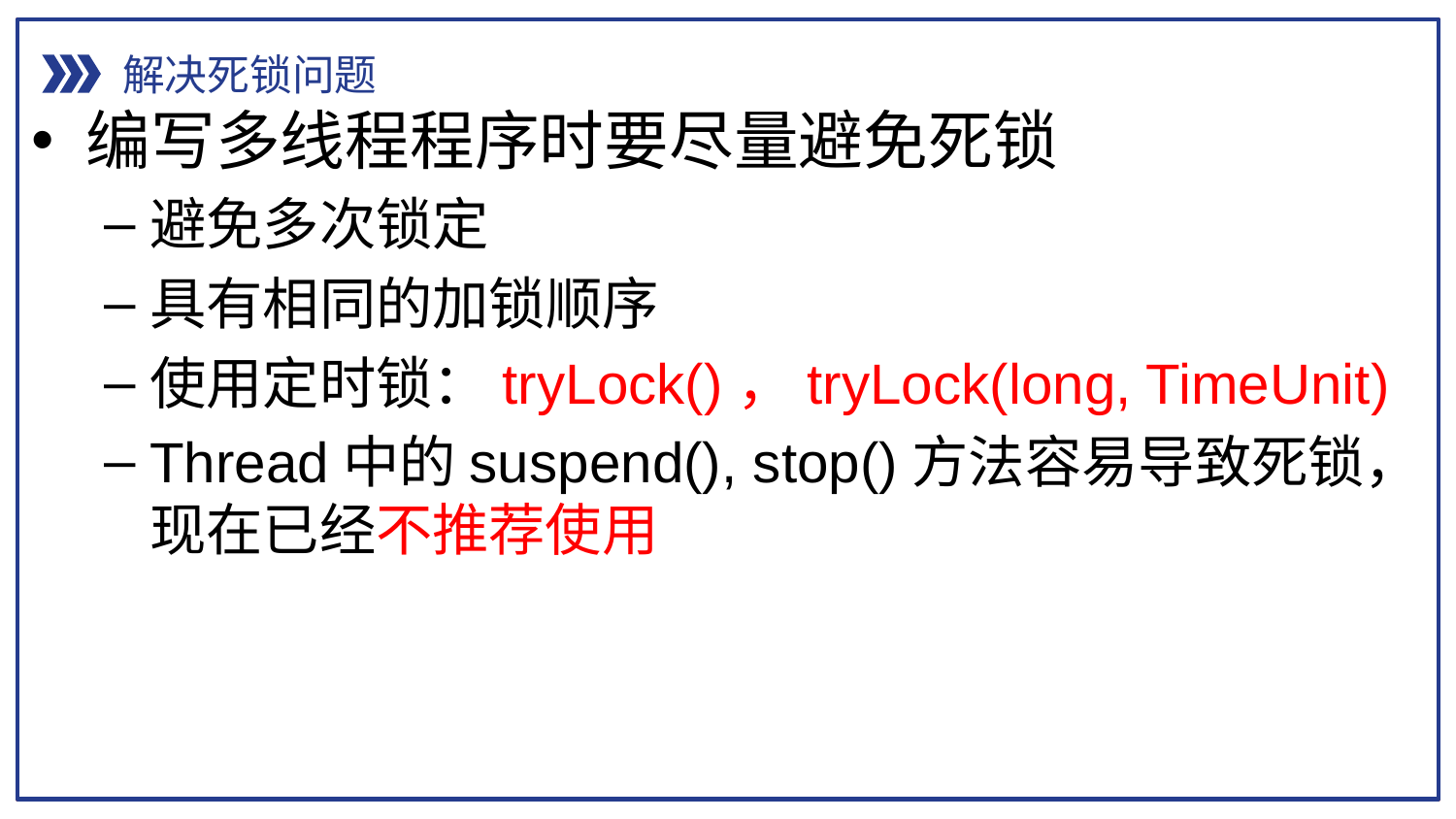

解决死锁问题

编写多线程程序时要尽量避免死锁
避免多次锁定
具有相同的加锁顺序
使用定时锁：tryLock()，tryLock(long, TimeUnit)
Thread中的suspend(), stop()方法容易导致死锁，现在已经不推荐使用